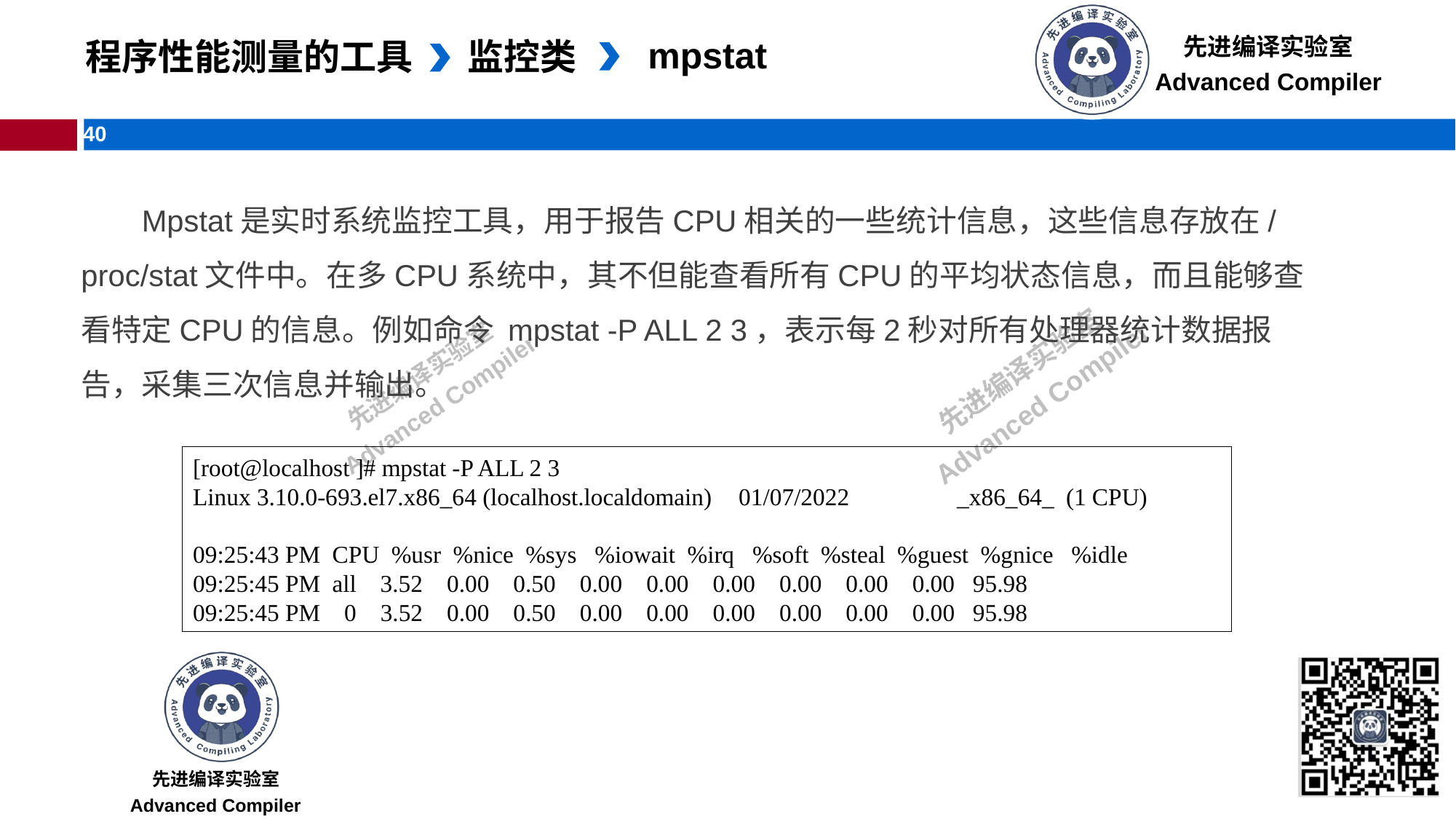

mpstat
 程序性能测量的工具
监控类

Mpstat是实时系统监控工具，用于报告CPU相关的一些统计信息，这些信息存放在/proc/stat文件中。在多CPU系统中，其不但能查看所有CPU的平均状态信息，而且能够查看特定CPU的信息。例如命令 mpstat -P ALL 2 3，表示每2秒对所有处理器统计数据报告，采集三次信息并输出。
[root@localhost ]# mpstat -P ALL 2 3
Linux 3.10.0-693.el7.x86_64 (localhost.localdomain) 	01/07/2022 	_x86_64_	(1 CPU)

09:25:43 PM  CPU  %usr  %nice  %sys   %iowait  %irq   %soft  %steal  %guest  %gnice   %idle
09:25:45 PM  all    3.52    0.00    0.50    0.00    0.00    0.00    0.00    0.00    0.00   95.98
09:25:45 PM    0    3.52    0.00    0.50    0.00    0.00    0.00    0.00    0.00    0.00   95.98